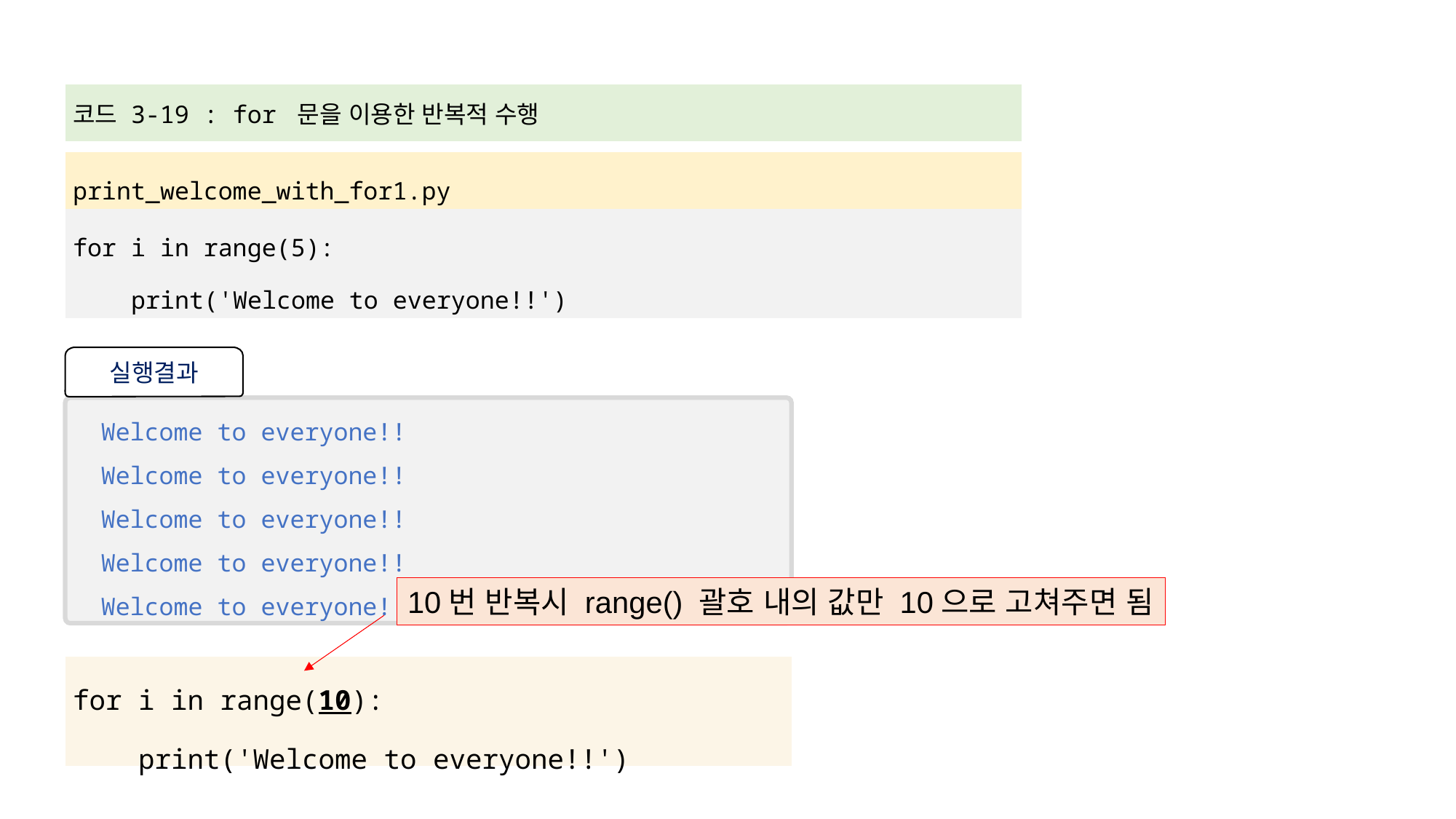

| 코드 3-19 : for 문을 이용한 반복적 수행 |
| --- |
|  |
| print\_welcome\_with\_for1.py |
| for i in range(5): print('Welcome to everyone!!') |
실행결과

Welcome to everyone!!
Welcome to everyone!!
Welcome to everyone!!
Welcome to everyone!!
Welcome to everyone!!
10번 반복시 range() 괄호 내의 값만 10으로 고쳐주면 됨
| for i in range(10): print('Welcome to everyone!!') |
| --- |